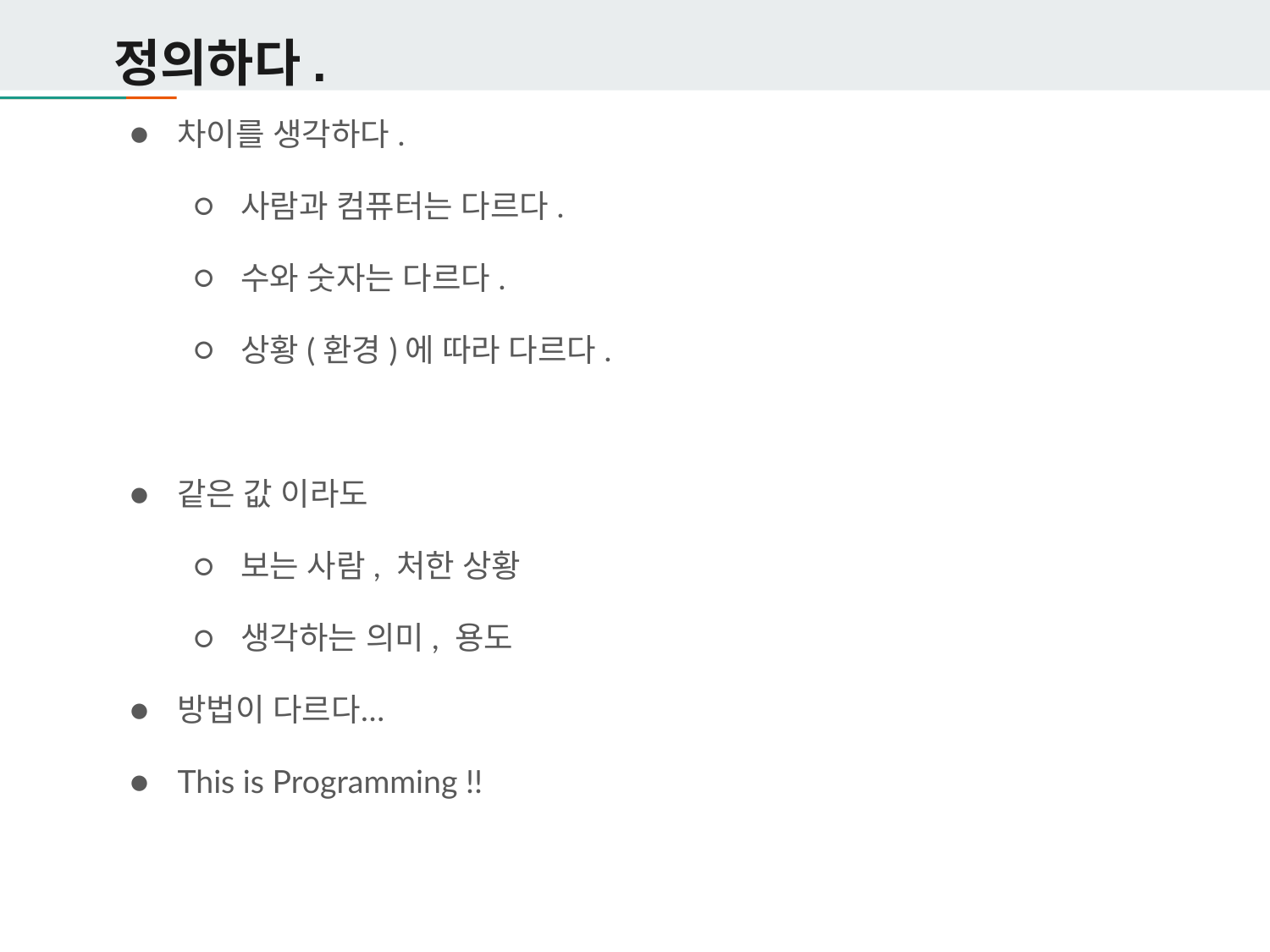

# 정의하다.
차이를 생각하다.
사람과 컴퓨터는 다르다.
수와 숫자는 다르다.
상황(환경)에 따라 다르다.

같은 값 이라도
보는 사람, 처한 상황
생각하는 의미, 용도
방법이 다르다…
This is Programming !!